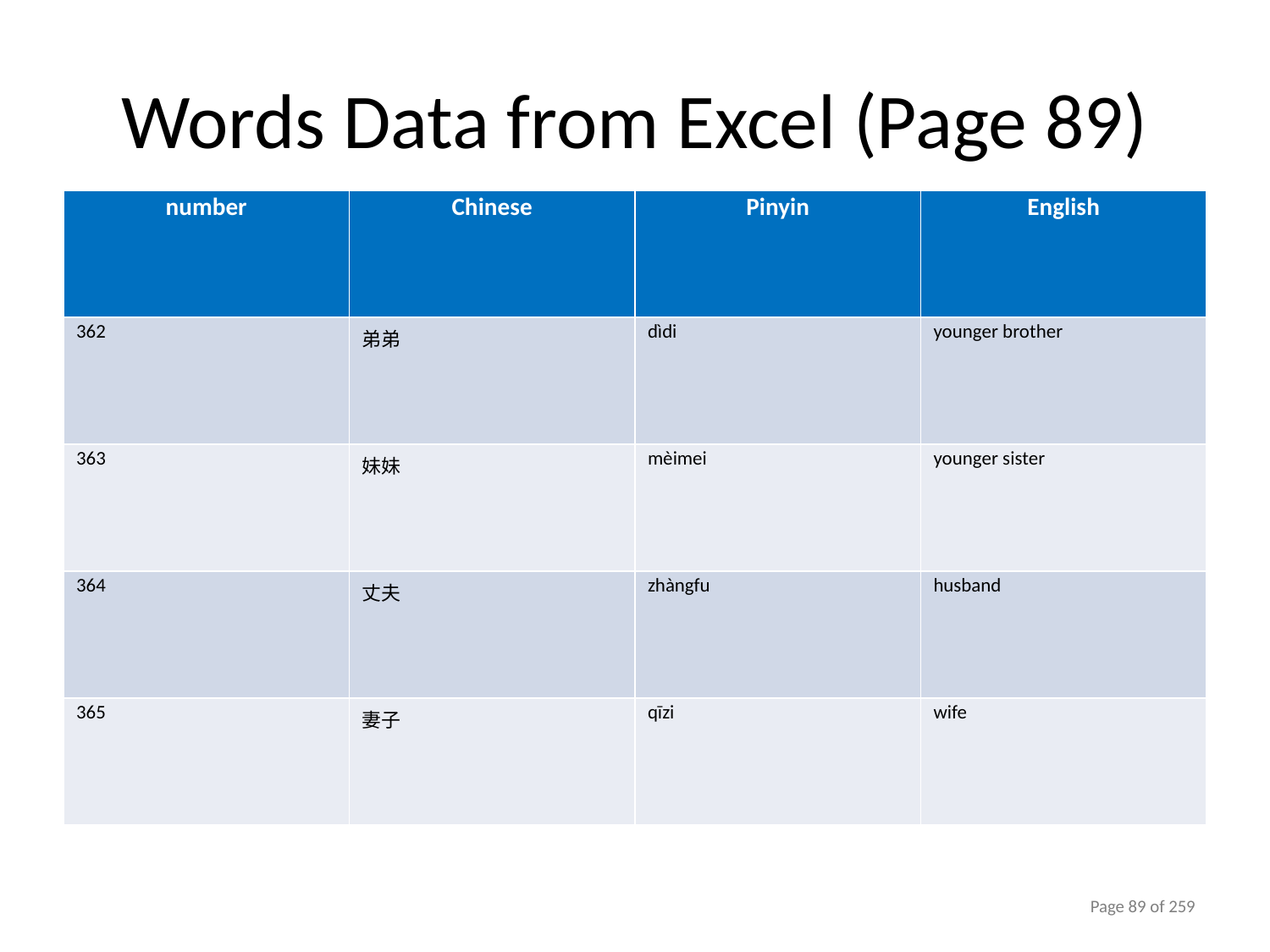

# Words Data from Excel (Page 89)
| number | Chinese | Pinyin | English |
| --- | --- | --- | --- |
| 362 | 弟弟 | dìdi | younger brother |
| 363 | 妹妹 | mèimei | younger sister |
| 364 | 丈夫 | zhàngfu | husband |
| 365 | 妻子 | qīzi | wife |

Page 89 of 259